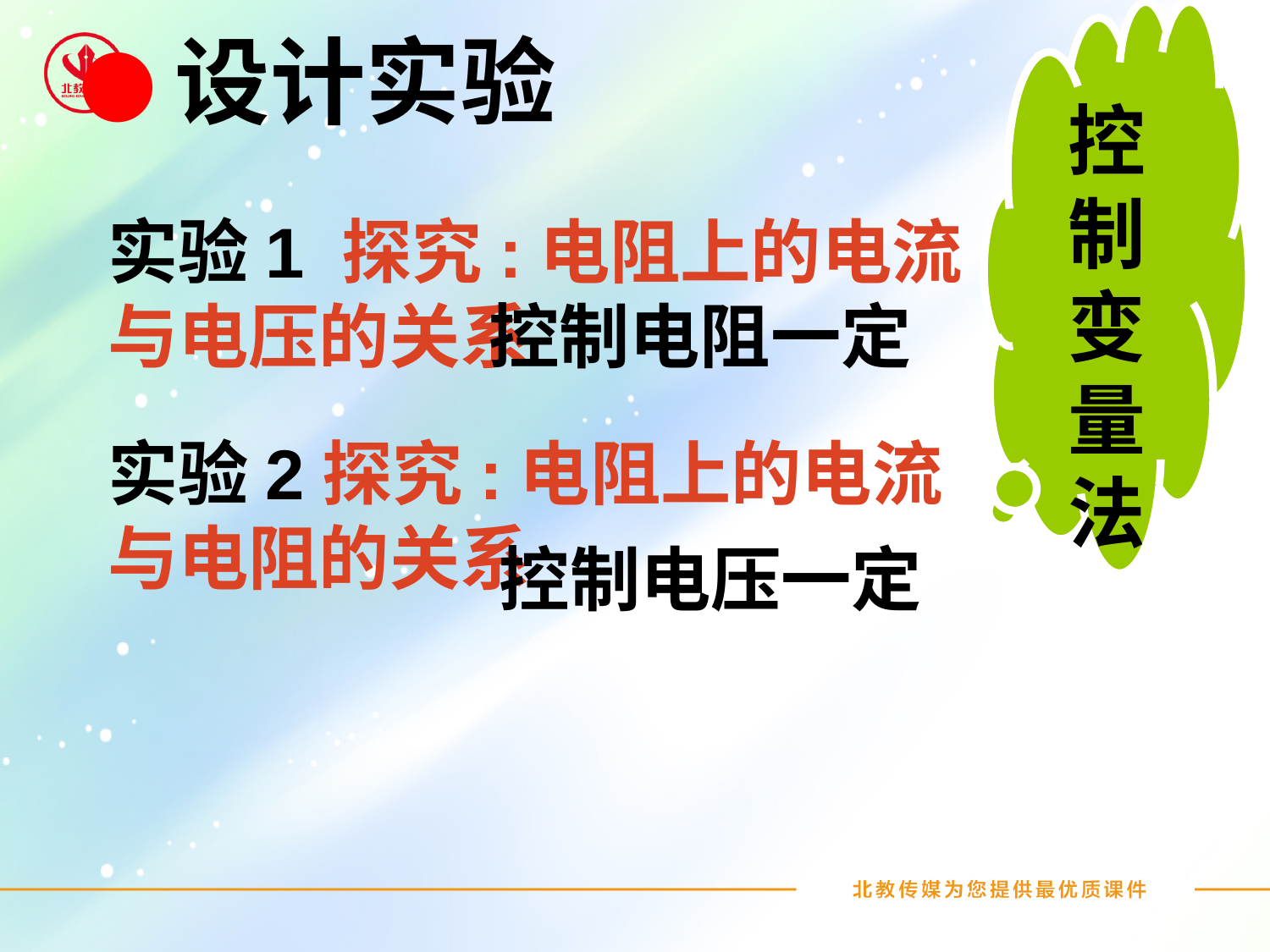

# ●设计实验
控制变量法
实验1 探究:电阻上的电流与电压的关系
控制电阻一定
实验2探究:电阻上的电流与电阻的关系
控制电压一定